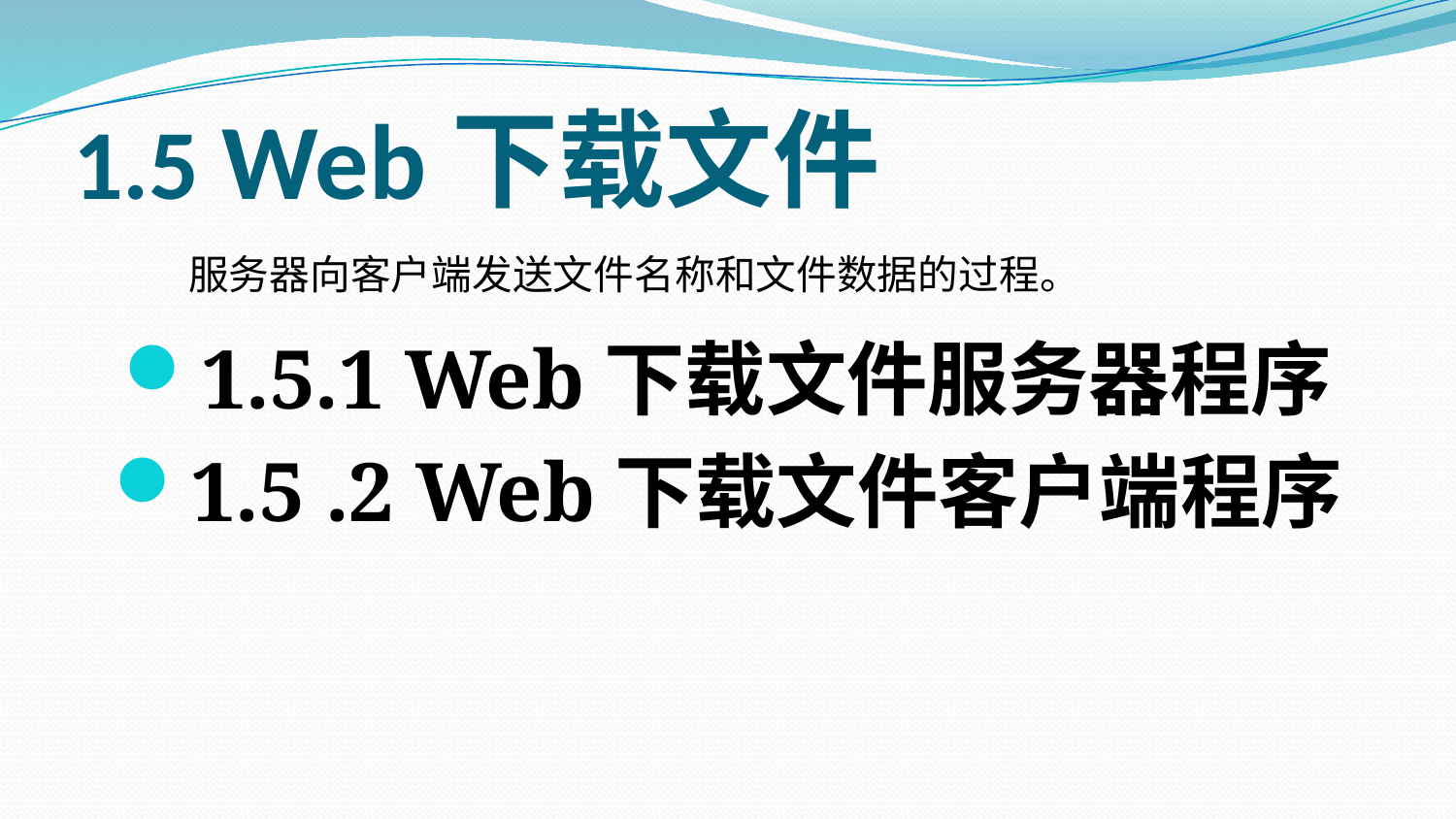

# 1.5 Web下载文件
服务器向客户端发送文件名称和文件数据的过程。
1.5.1 Web下载文件服务器程序
1.5 .2 Web下载文件客户端程序